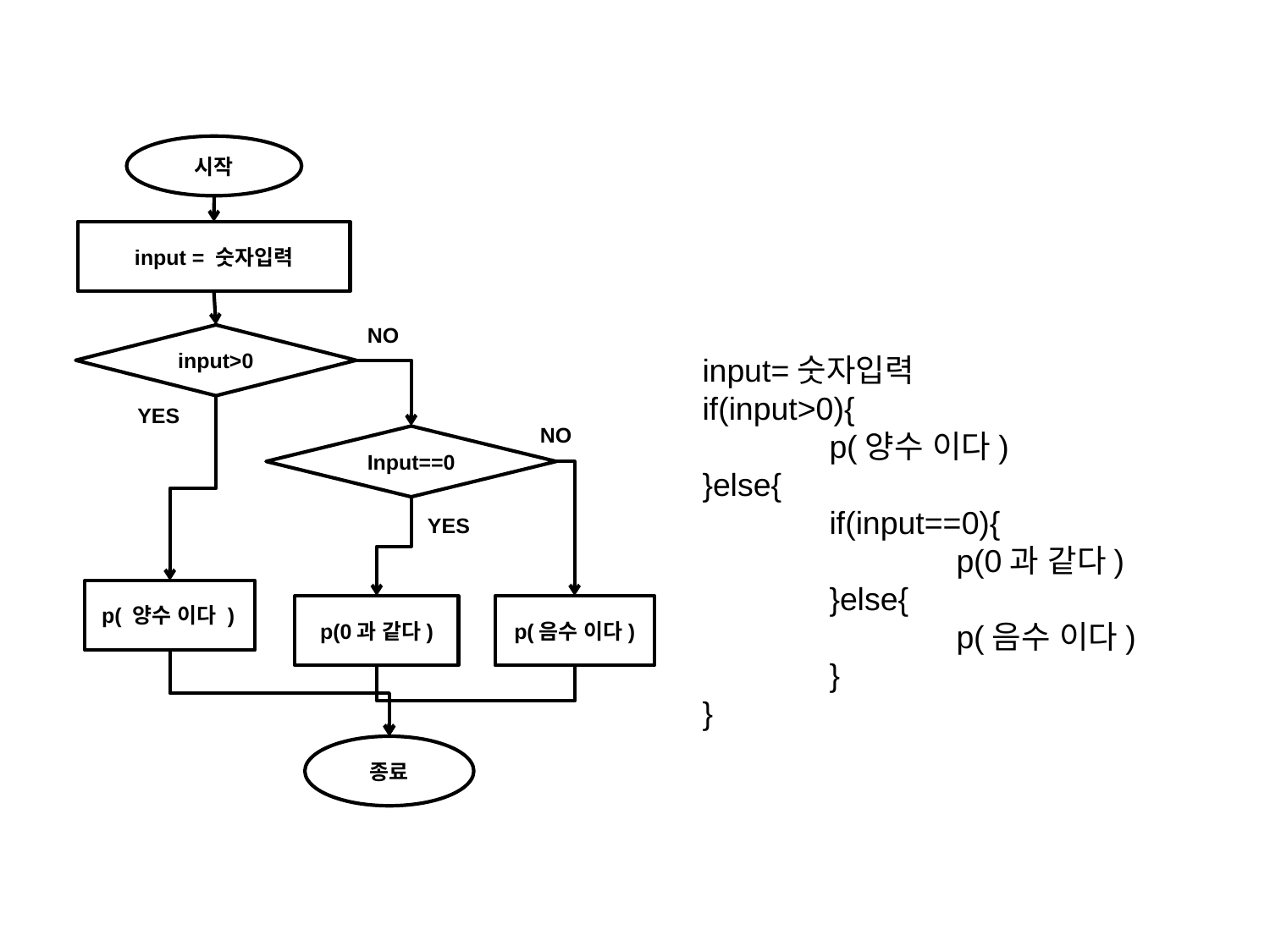

시작
input = 숫자입력

input=숫자입력
if(input>0){
	p(양수 이다)
}else{
	if(input==0){
		p(0과 같다)
	}else{
		p(음수 이다)
	}
}

NO
input>0
YES
NO
Input==0
YES

p( 양수 이다 )
p(0과 같다)
p(음수 이다)
종료